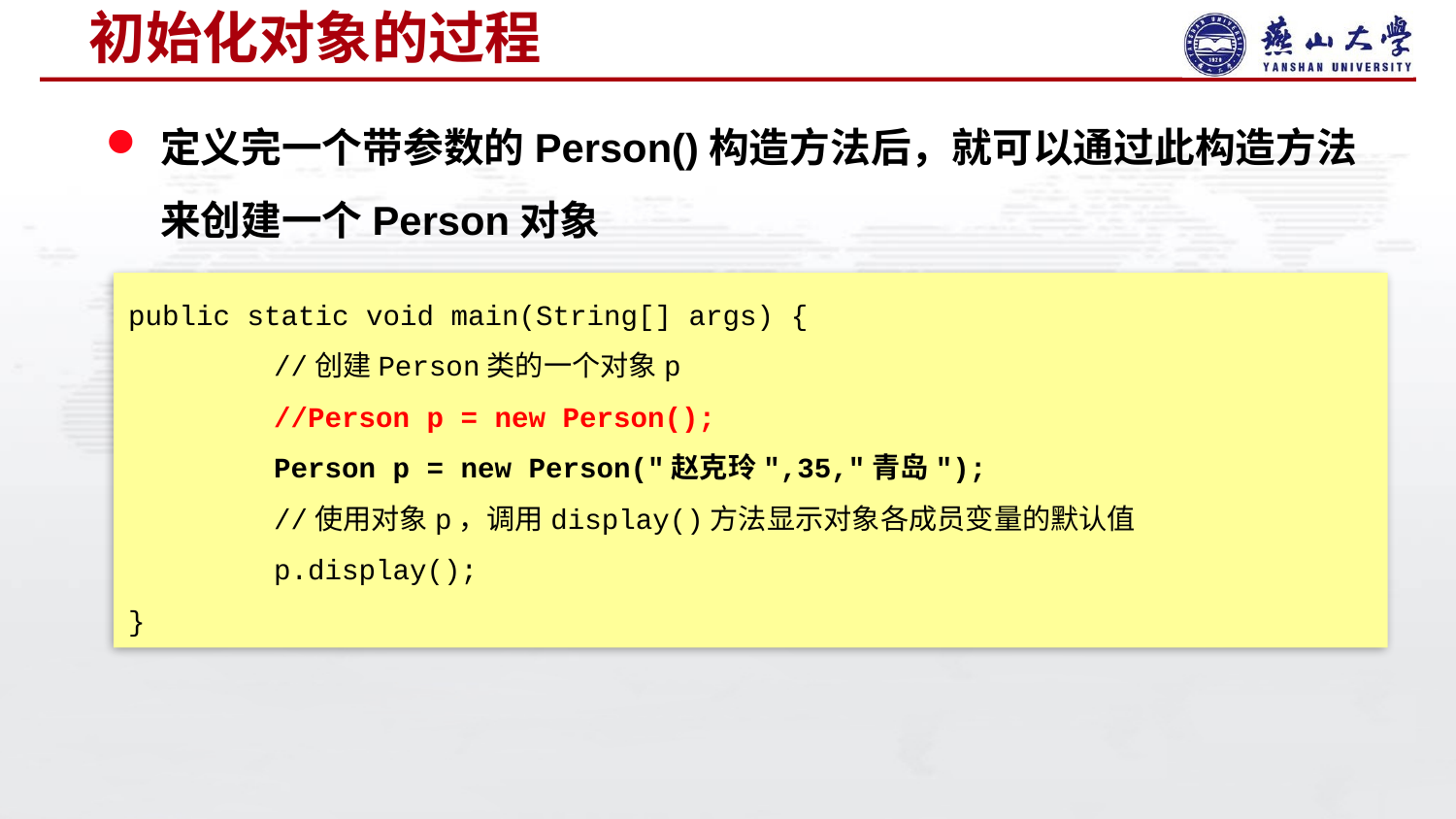

# 初始化对象的过程
定义完一个带参数的Person()构造方法后，就可以通过此构造方法来创建一个Person对象
public static void main(String[] args) {
	//创建Person类的一个对象p
	//Person p = new Person();
	Person p = new Person("赵克玲",35,"青岛");
	//使用对象p，调用display()方法显示对象各成员变量的默认值
	p.display();
}